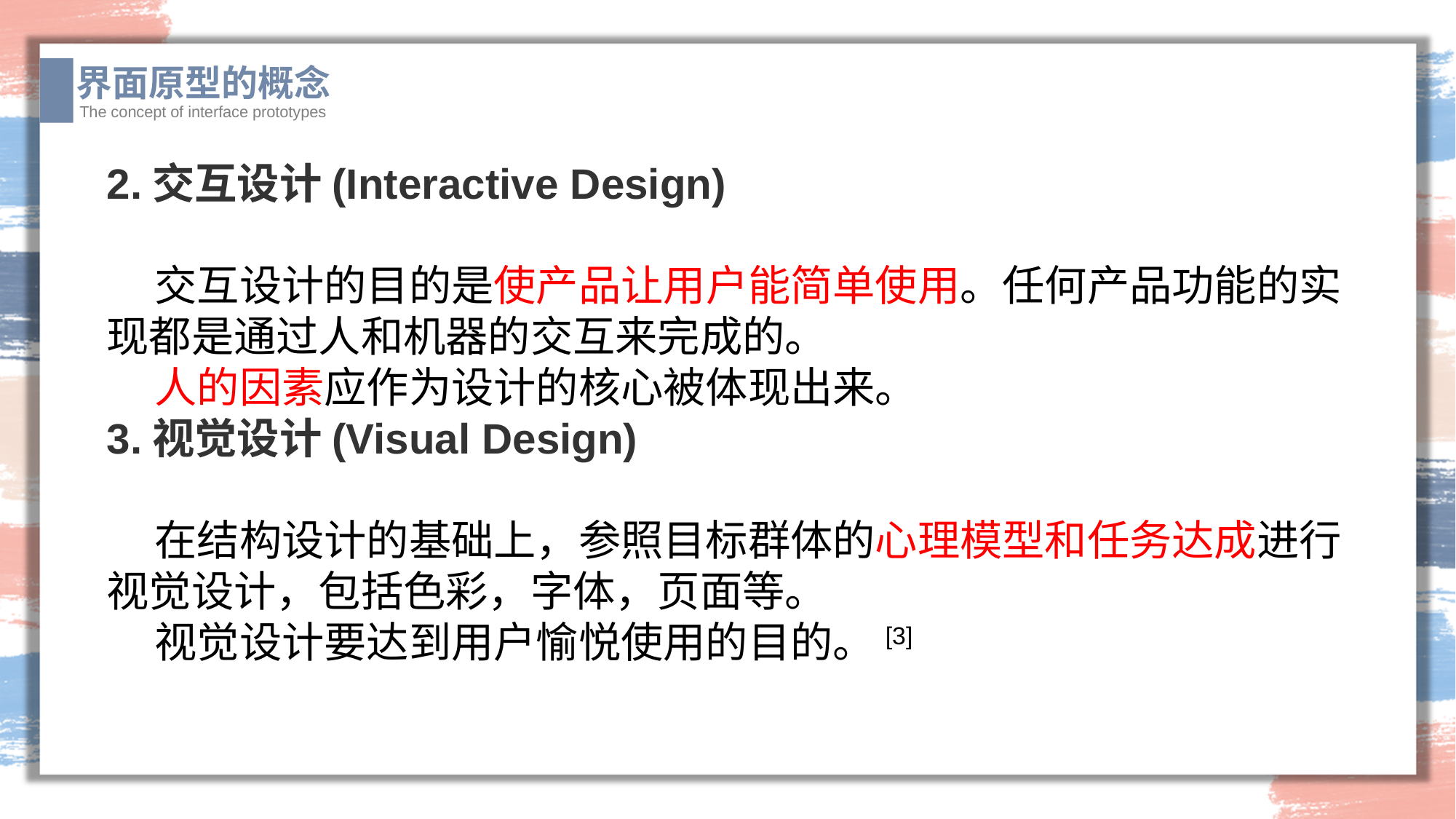

界面原型的概念
The concept of interface prototypes

2.交互设计(Interactive Design)

    交互设计的目的是使产品让用户能简单使用。任何产品功能的实现都是通过人和机器的交互来完成的。
    人的因素应作为设计的核心被体现出来。
3.视觉设计(Visual Design)

    在结构设计的基础上，参照目标群体的心理模型和任务达成进行视觉设计，包括色彩，字体，页面等。
    视觉设计要达到用户愉悦使用的目的。[3]